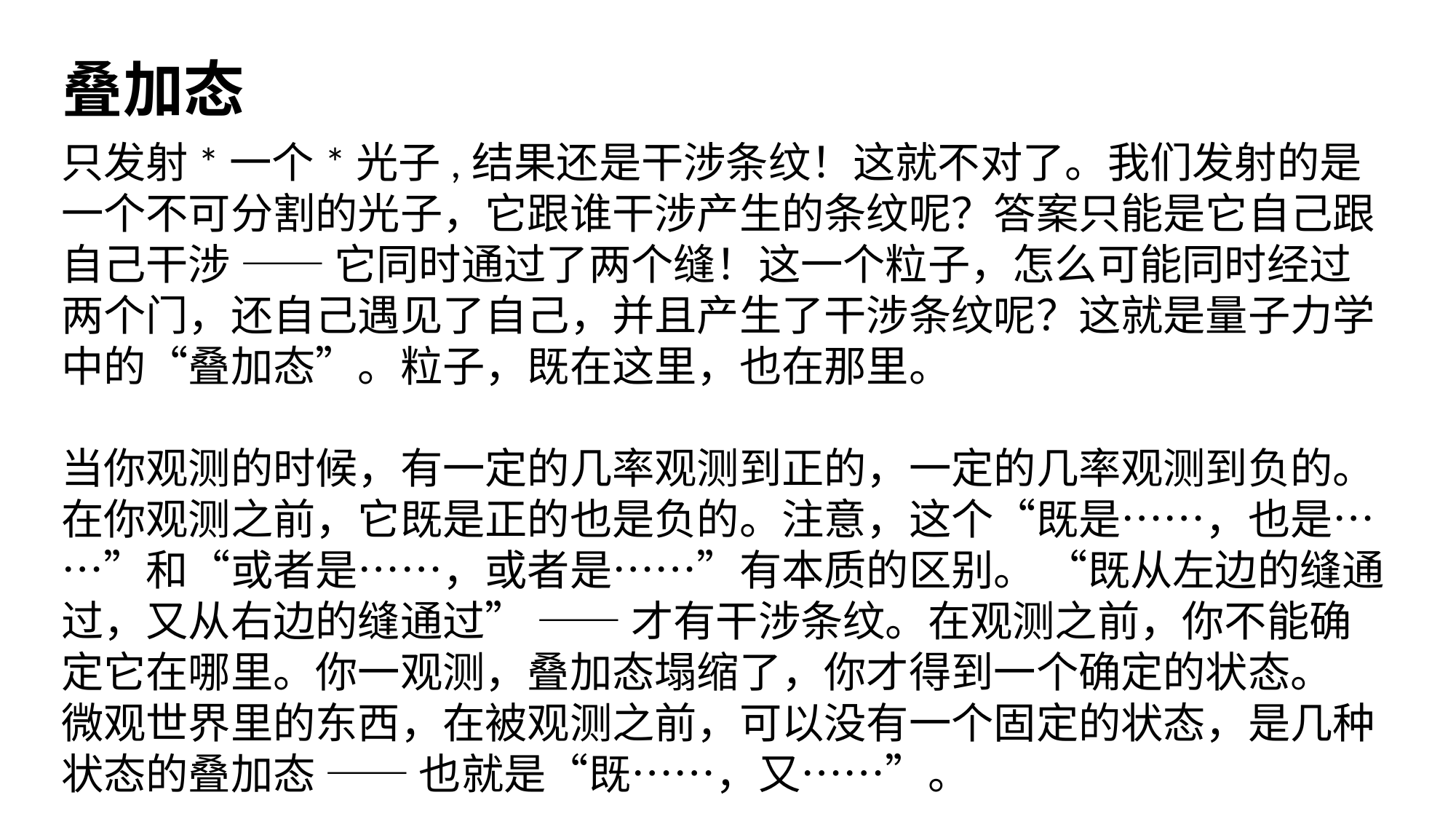

叠加态
只发射*一个*光子,结果还是干涉条纹！这就不对了。我们发射的是一个不可分割的光子，它跟谁干涉产生的条纹呢？答案只能是它自己跟自己干涉 —— 它同时通过了两个缝！这一个粒子，怎么可能同时经过两个门，还自己遇见了自己，并且产生了干涉条纹呢？这就是量子力学中的“叠加态”。粒子，既在这里，也在那里。

当你观测的时候，有一定的几率观测到正的，一定的几率观测到负的。在你观测之前，它既是正的也是负的。注意，这个“既是……，也是……”和“或者是……，或者是……”有本质的区别。 “既从左边的缝通过，又从右边的缝通过” —— 才有干涉条纹。在观测之前，你不能确定它在哪里。你一观测，叠加态塌缩了，你才得到一个确定的状态。
微观世界里的东西，在被观测之前，可以没有一个固定的状态，是几种状态的叠加态 —— 也就是“既……，又……”。